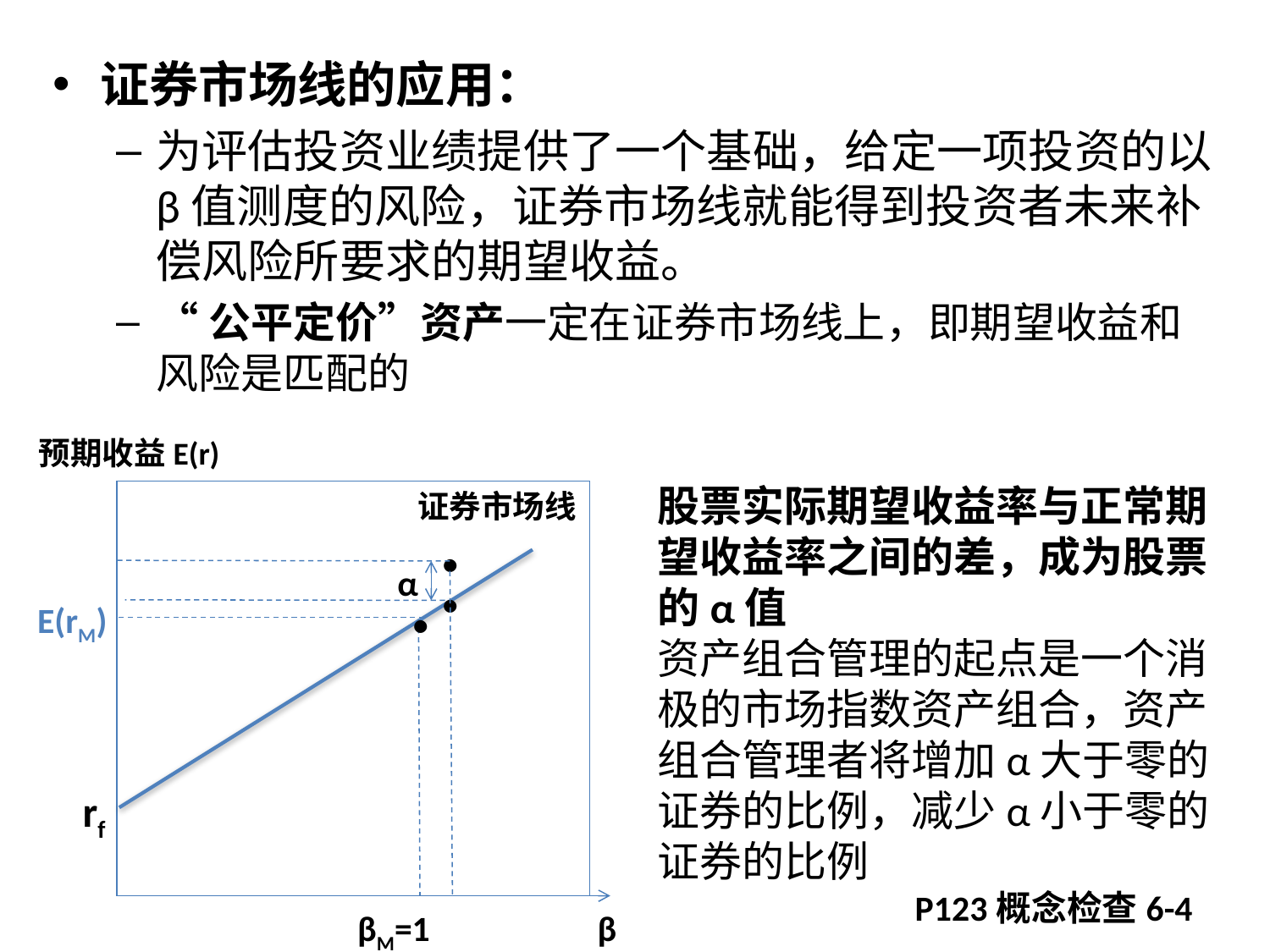

证券市场线的应用：
为评估投资业绩提供了一个基础，给定一项投资的以β值测度的风险，证券市场线就能得到投资者未来补偿风险所要求的期望收益。
“公平定价”资产一定在证券市场线上，即期望收益和风险是匹配的

预期收益E(r)
.
证券市场线
E(rM)
rf
.
.
α
βM=1
β
股票实际期望收益率与正常期望收益率之间的差，成为股票的α值
资产组合管理的起点是一个消极的市场指数资产组合，资产组合管理者将增加α大于零的证券的比例，减少α小于零的证券的比例
P123概念检查6-4